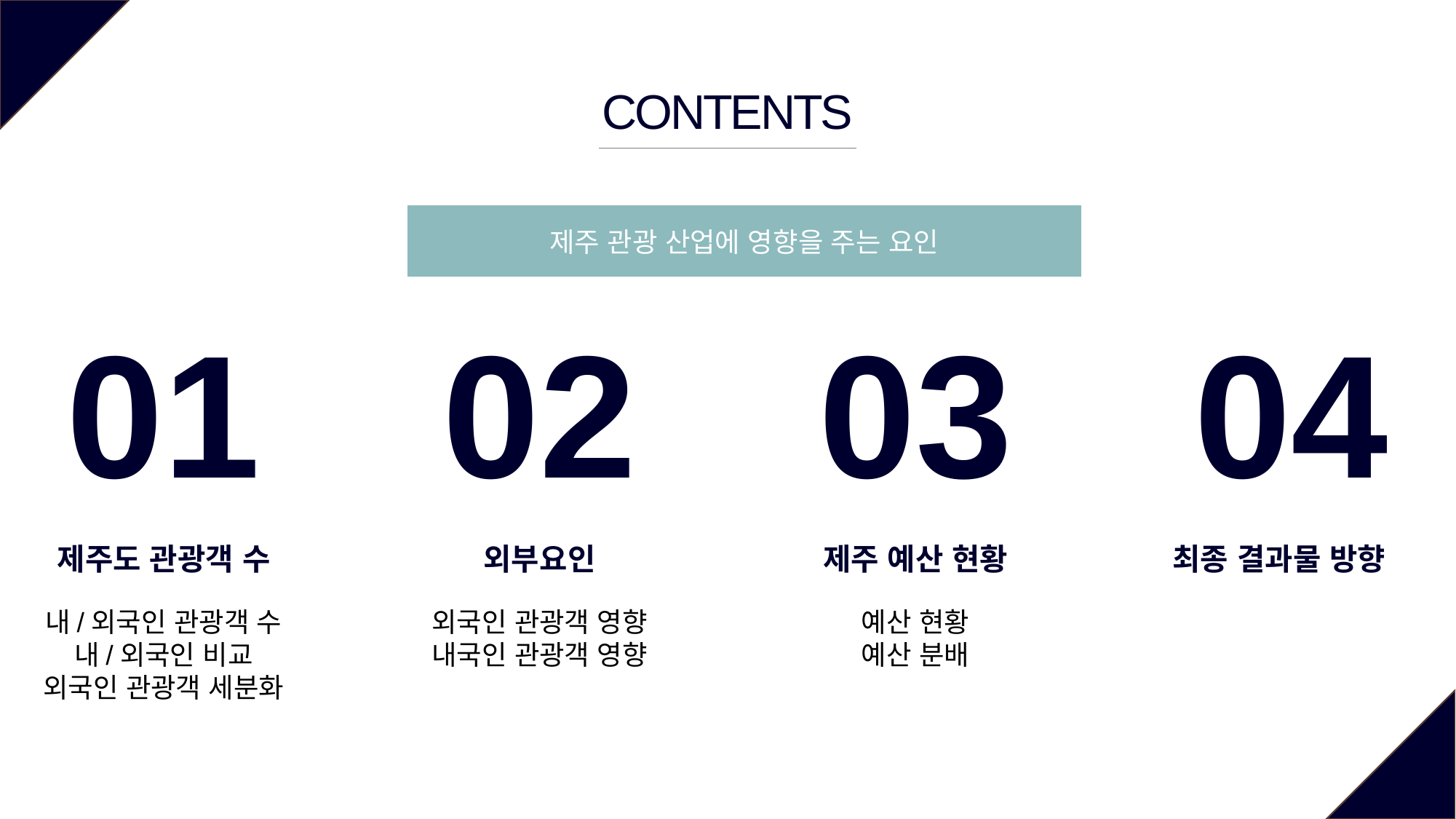

CONTENTS
제주 관광 산업에 영향을 주는 요인
01
02
03
04
제주도 관광객 수
외부요인
제주 예산 현황
최종 결과물 방향
내/외국인 관광객 수
내/외국인 비교
외국인 관광객 세분화
외국인 관광객 영향
내국인 관광객 영향
예산 현황
예산 분배